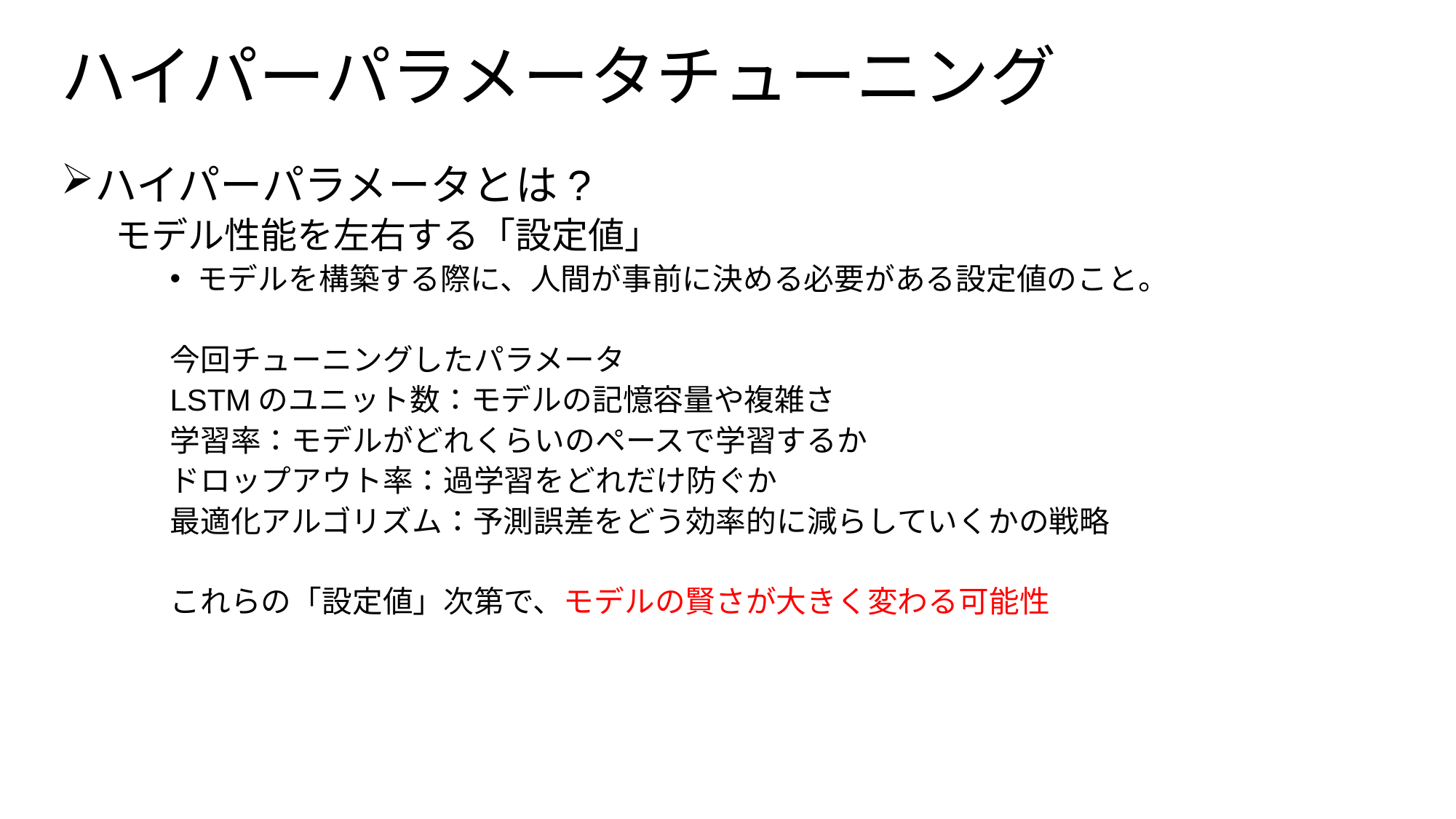

# ハイパーパラメータチューニング
ハイパーパラメータとは?
モデル性能を左右する「設定値」
モデルを構築する際に、人間が事前に決める必要がある設定値のこと。

今回チューニングしたパラメータ
LSTMのユニット数：モデルの記憶容量や複雑さ
学習率：モデルがどれくらいのペースで学習するか
ドロップアウト率：過学習をどれだけ防ぐか
最適化アルゴリズム：予測誤差をどう効率的に減らしていくかの戦略

これらの「設定値」次第で、モデルの賢さが大きく変わる可能性